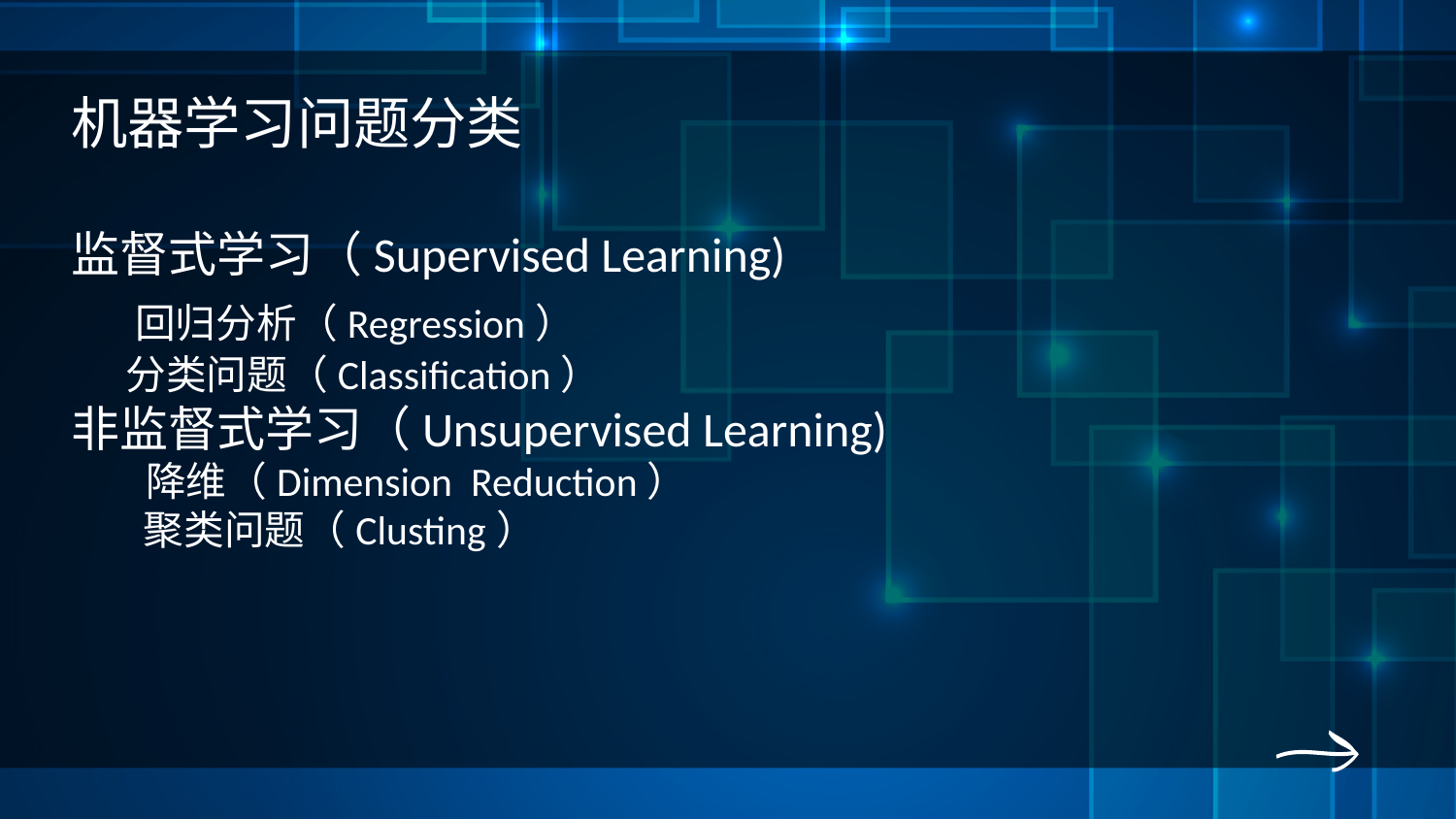

机器学习问题分类

监督式学习（Supervised Learning)
    回归分析（Regression）
     分类问题（Classification）
非监督式学习（Unsupervised Learning)
        降维（Dimension  Reduction）
       聚类问题（Clusting）